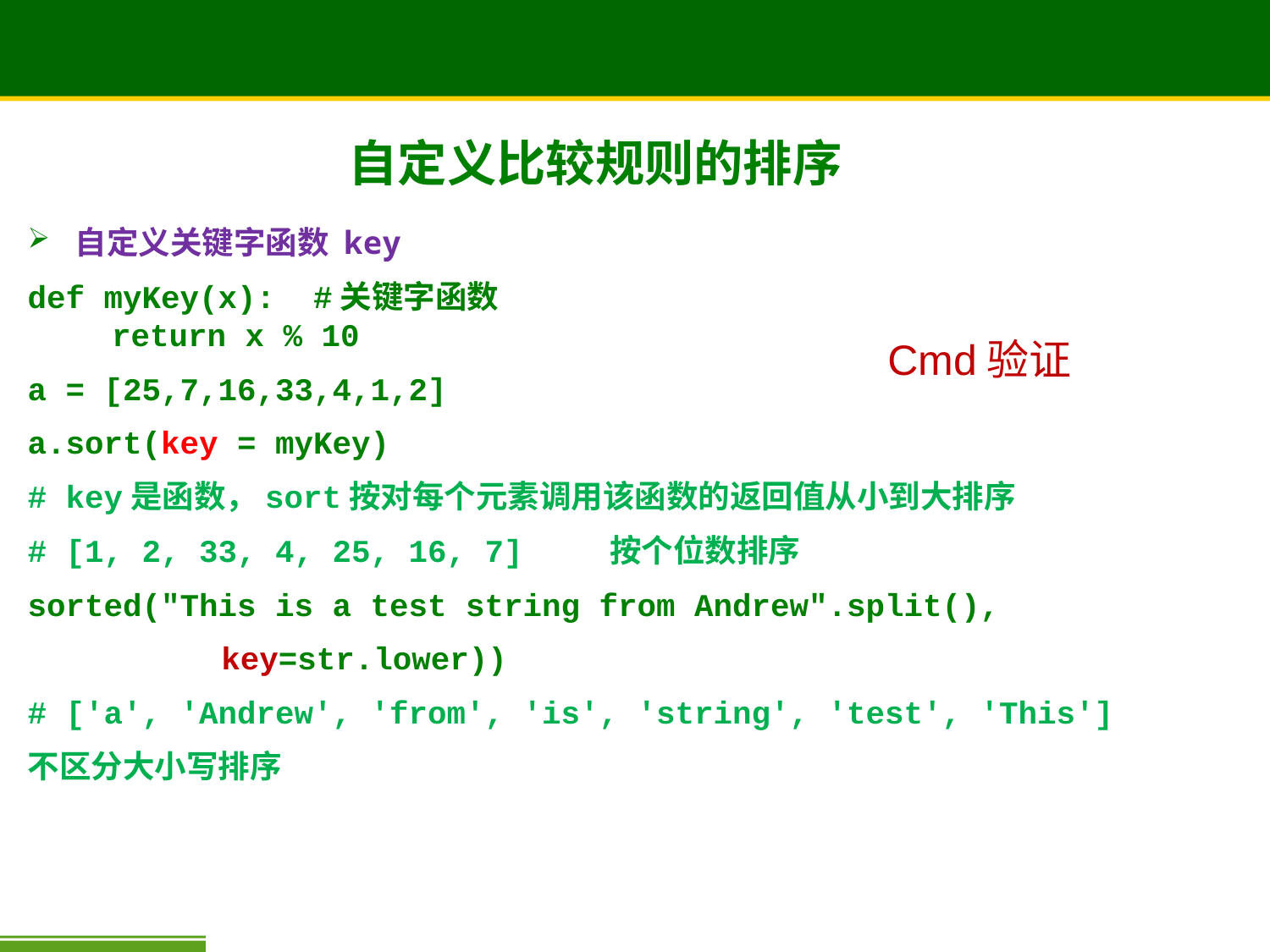

# 自定义比较规则的排序
自定义关键字函数 key
def myKey(x):  #关键字函数
    return x % 10
a = [25,7,16,33,4,1,2]
a.sort(key = myKey)
# key是函数，sort按对每个元素调用该函数的返回值从小到大排序
# [1, 2, 33, 4, 25, 16, 7]	 按个位数排序
sorted("This is a test string from Andrew".split(),
		 key=str.lower))
# ['a', 'Andrew', 'from', 'is', 'string', 'test', 'This']
不区分大小写排序
Cmd验证